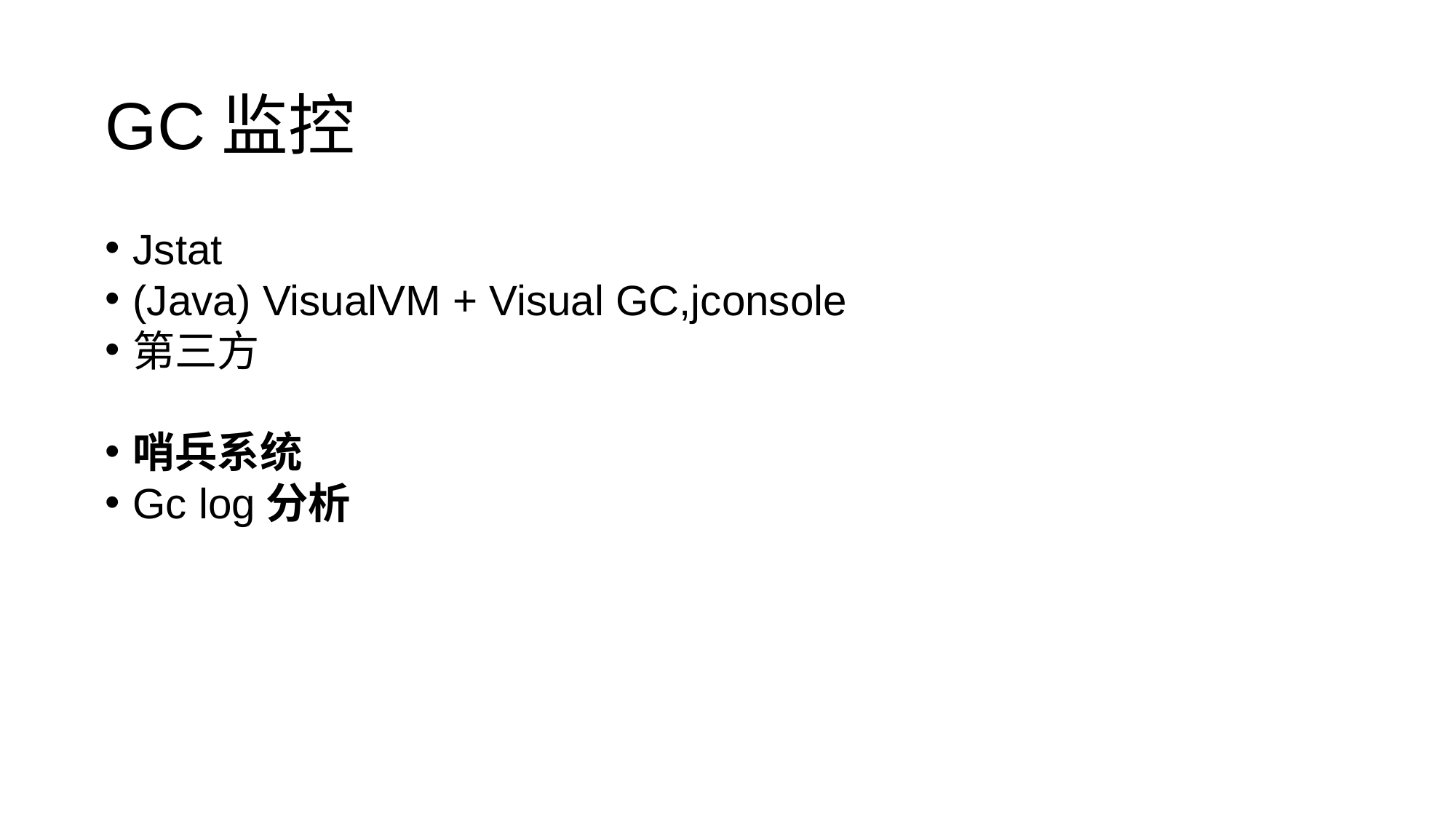

GC监控
Jstat
(Java) VisualVM + Visual GC,jconsole
第三方

哨兵系统
Gc log分析